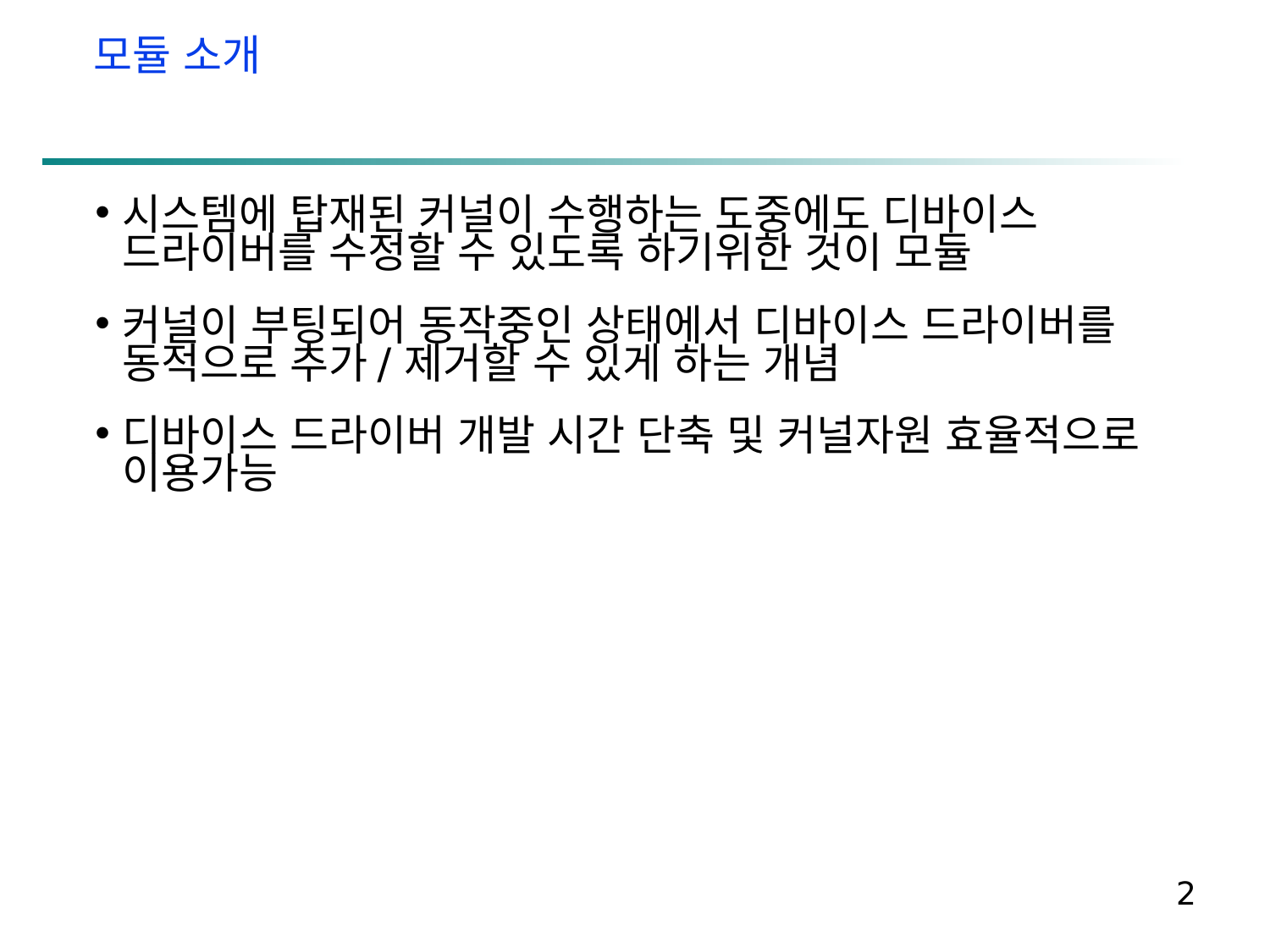

모듈 소개
시스템에 탑재된 커널이 수행하는 도중에도 디바이스 드라이버를 수정할 수 있도록 하기위한 것이 모듈
커널이 부팅되어 동작중인 상태에서 디바이스 드라이버를 동적으로 추가/제거할 수 있게 하는 개념
디바이스 드라이버 개발 시간 단축 및 커널자원 효율적으로 이용가능

2